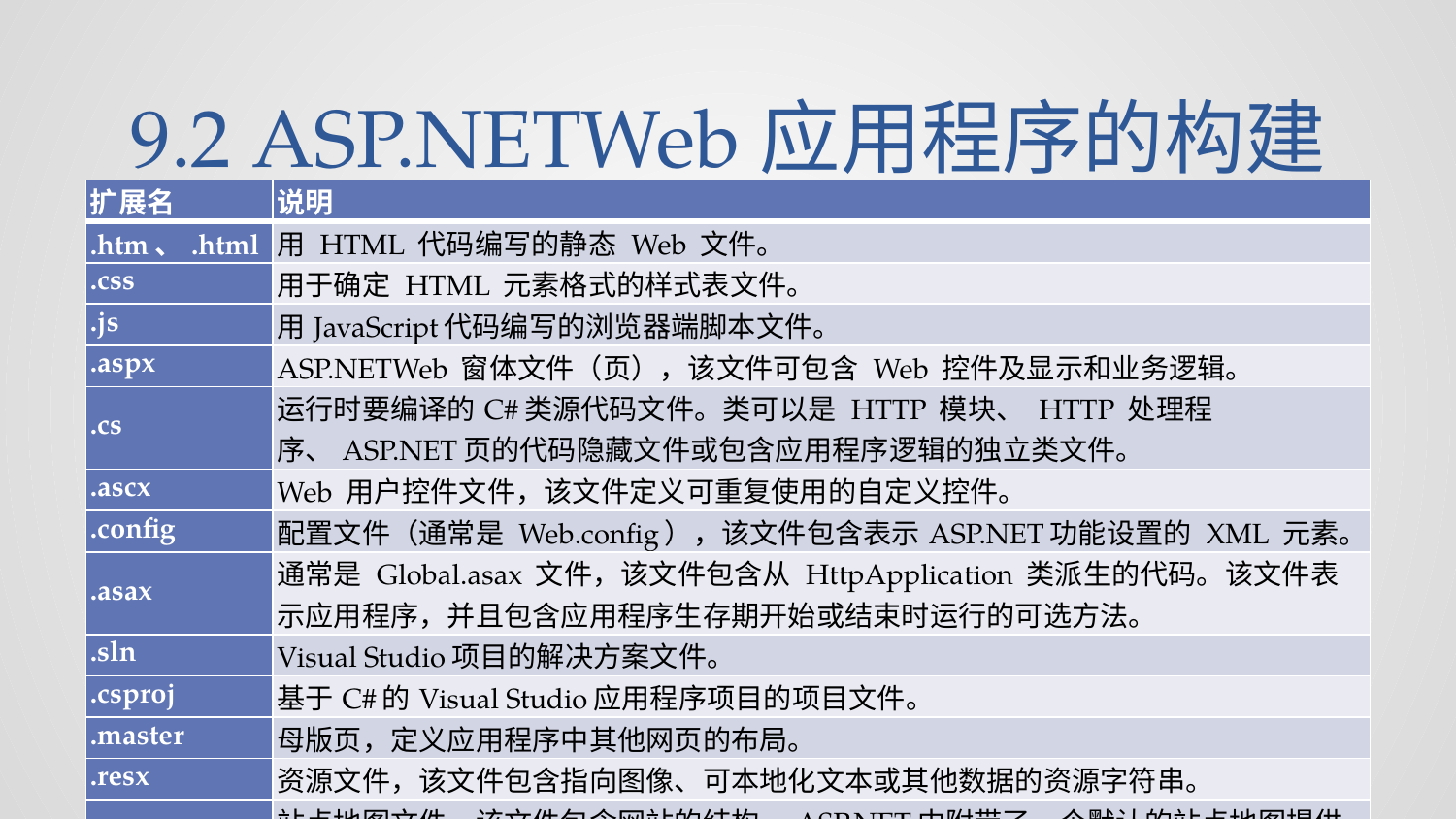

# 9.2 ASP.NETWeb应用程序的构建
| 扩展名 | 说明 |
| --- | --- |
| .htm、.html | 用 HTML 代码编写的静态 Web 文件。 |
| .css | 用于确定 HTML 元素格式的样式表文件。 |
| .js | 用JavaScript代码编写的浏览器端脚本文件。 |
| .aspx | ASP.NETWeb 窗体文件（页），该文件可包含 Web 控件及显示和业务逻辑。 |
| .cs | 运行时要编译的C#类源代码文件。类可以是 HTTP 模块、 HTTP 处理程序、ASP.NET页的代码隐藏文件或包含应用程序逻辑的独立类文件。 |
| .ascx | Web 用户控件文件，该文件定义可重复使用的自定义控件。 |
| .config | 配置文件（通常是 Web.config），该文件包含表示ASP.NET功能设置的 XML 元素。 |
| .asax | 通常是 Global.asax 文件，该文件包含从 HttpApplication 类派生的代码。该文件表示应用程序，并且包含应用程序生存期开始或结束时运行的可选方法。 |
| .sln | Visual Studio项目的解决方案文件。 |
| .csproj | 基于C#的Visual Studio应用程序项目的项目文件。 |
| .master | 母版页，定义应用程序中其他网页的布局。 |
| .resx | 资源文件，该文件包含指向图像、可本地化文本或其他数据的资源字符串。 |
| .sitemap | 站点地图文件，该文件包含网站的结构。ASP.NET中附带了一个默认的站点地图提供程序，它使用站点地图文件可以很方便地在网页上显示导航控件。 |